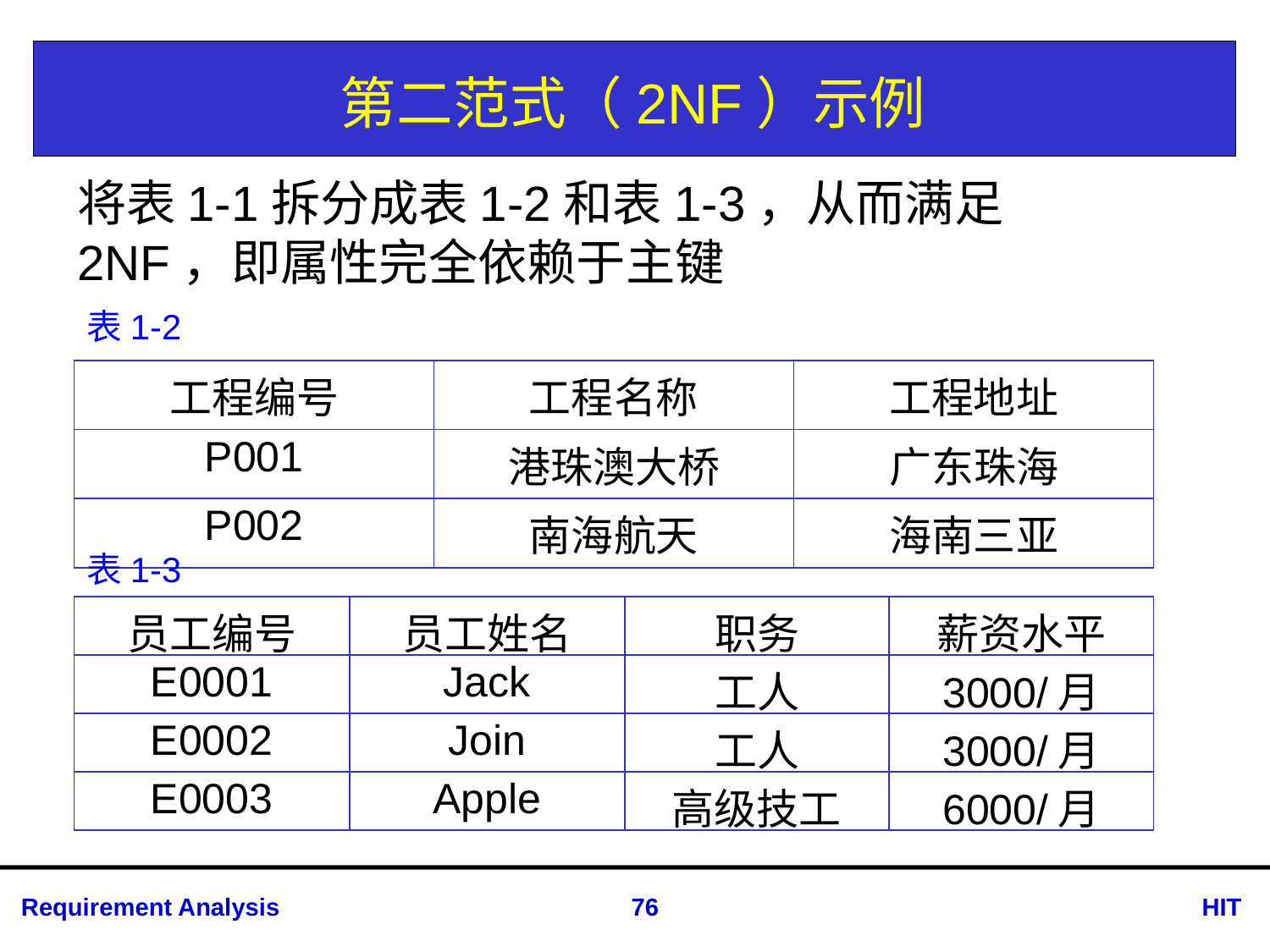

# 第二范式（2NF）示例
将表1-1拆分成表1-2和表1-3，从而满足2NF，即属性完全依赖于主键
表1-2
| 工程编号 | 工程名称 | 工程地址 |
| --- | --- | --- |
| P001 | 港珠澳大桥 | 广东珠海 |
| P002 | 南海航天 | 海南三亚 |
表1-3

| 员工编号 | 员工姓名 | 职务 | 薪资水平 |
| --- | --- | --- | --- |
| E0001 | Jack | 工人 | 3000/月 |
| E0002 | Join | 工人 | 3000/月 |
| E0003 | Apple | 高级技工 | 6000/月 |